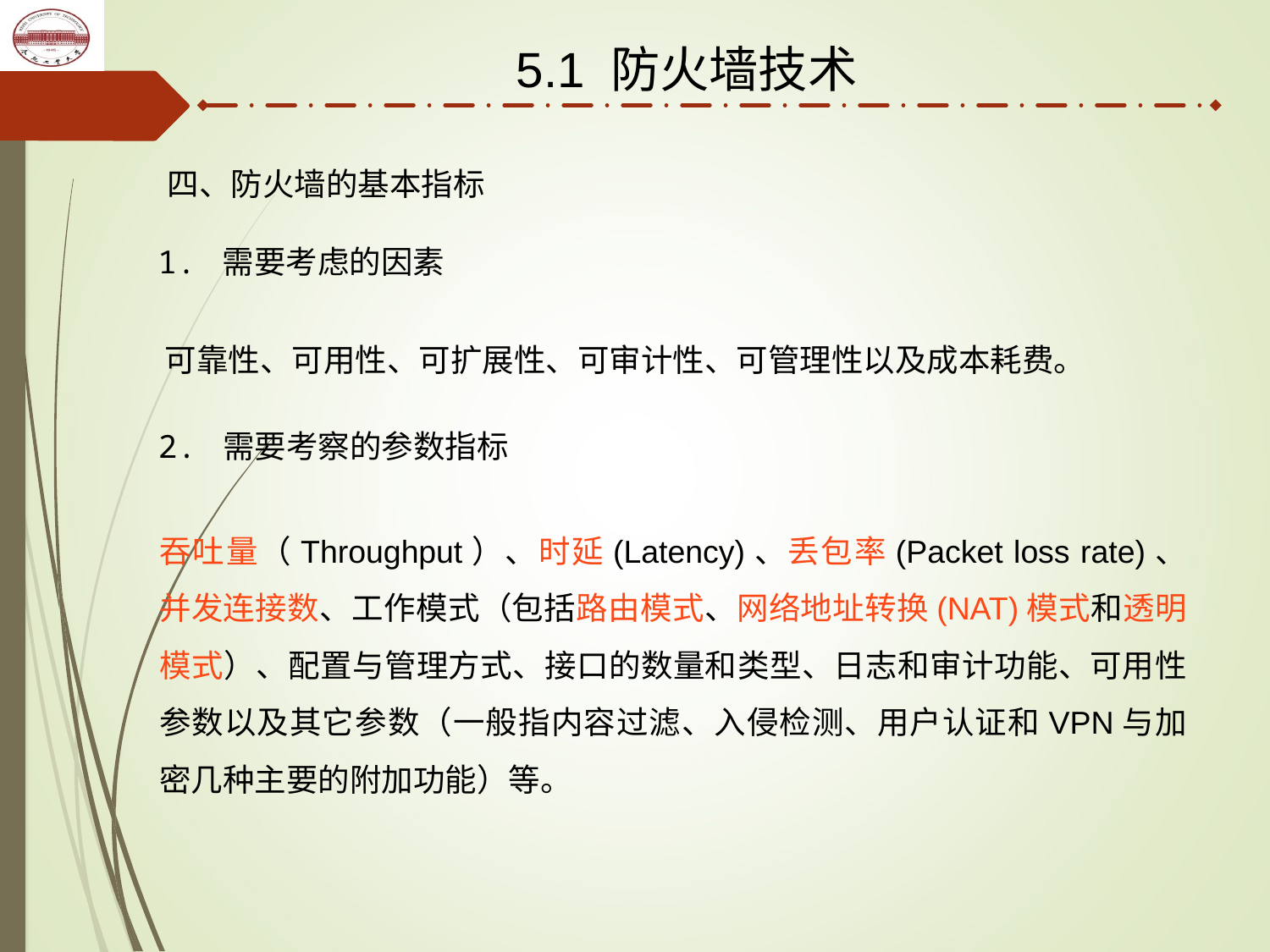

5.1 防火墙技术
四、防火墙的基本指标
1. 需要考虑的因素
可靠性、可用性、可扩展性、可审计性、可管理性以及成本耗费。
2. 需要考察的参数指标
吞吐量（Throughput）、时延(Latency)、丢包率(Packet loss rate)、并发连接数、工作模式（包括路由模式、网络地址转换(NAT)模式和透明模式）、配置与管理方式、接口的数量和类型、日志和审计功能、可用性参数以及其它参数（一般指内容过滤、入侵检测、用户认证和VPN与加密几种主要的附加功能）等。